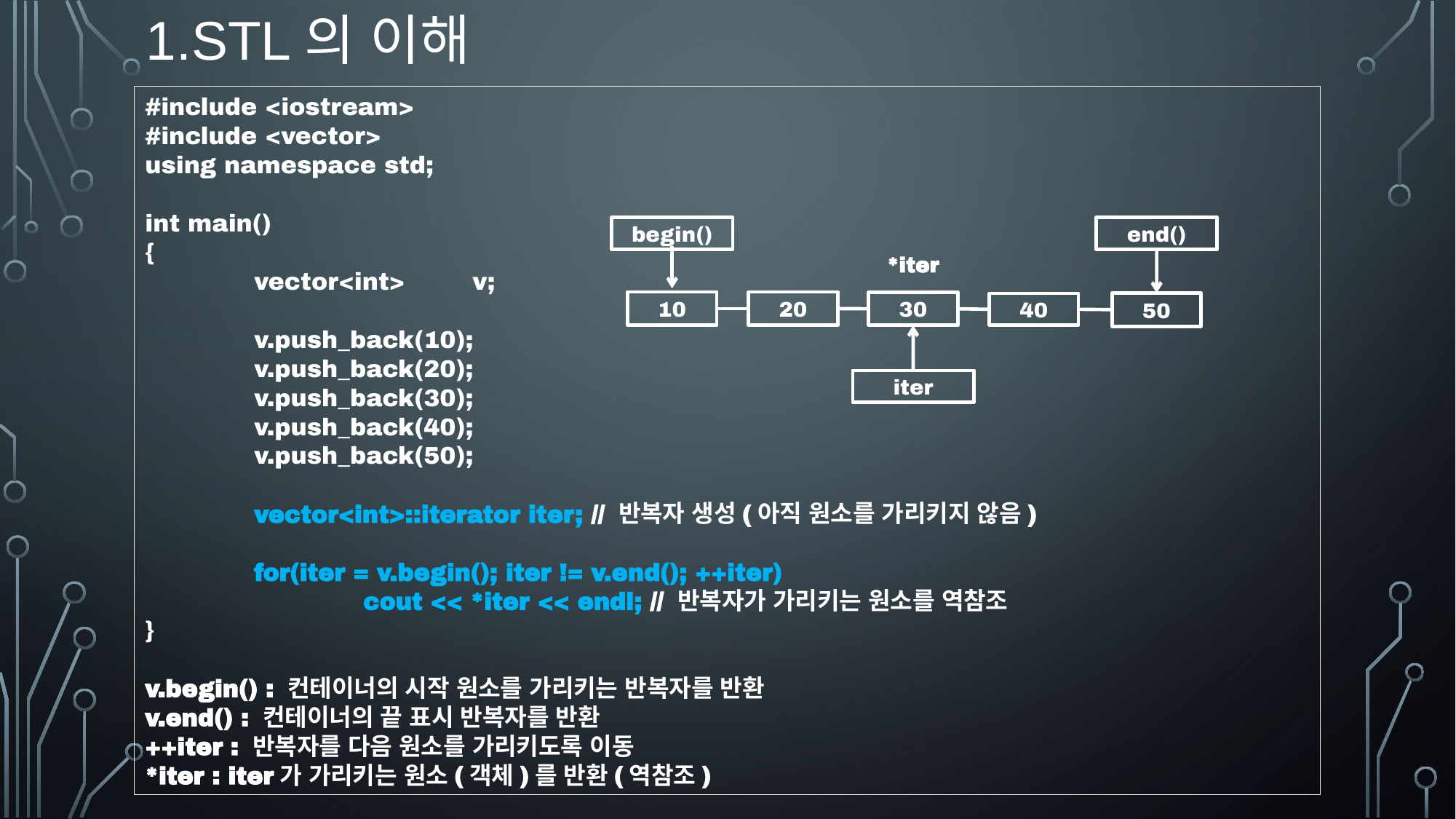

# 1.Stl의 이해
#include <iostream>
#include <vector>
using namespace std;

int main()
{
	vector<int>	v;

	v.push_back(10);
	v.push_back(20);
	v.push_back(30);
	v.push_back(40);
	v.push_back(50);

	vector<int>::iterator iter; // 반복자 생성(아직 원소를 가리키지 않음)

	for(iter = v.begin(); iter != v.end(); ++iter)
		cout << *iter << endl; // 반복자가 가리키는 원소를 역참조
}

v.begin() : 컨테이너의 시작 원소를 가리키는 반복자를 반환
v.end() : 컨테이너의 끝 표시 반복자를 반환
++iter : 반복자를 다음 원소를 가리키도록 이동
*iter : iter가 가리키는 원소(객체)를 반환(역참조)
end()
begin()
*iter
10
20
30
50
40
iter